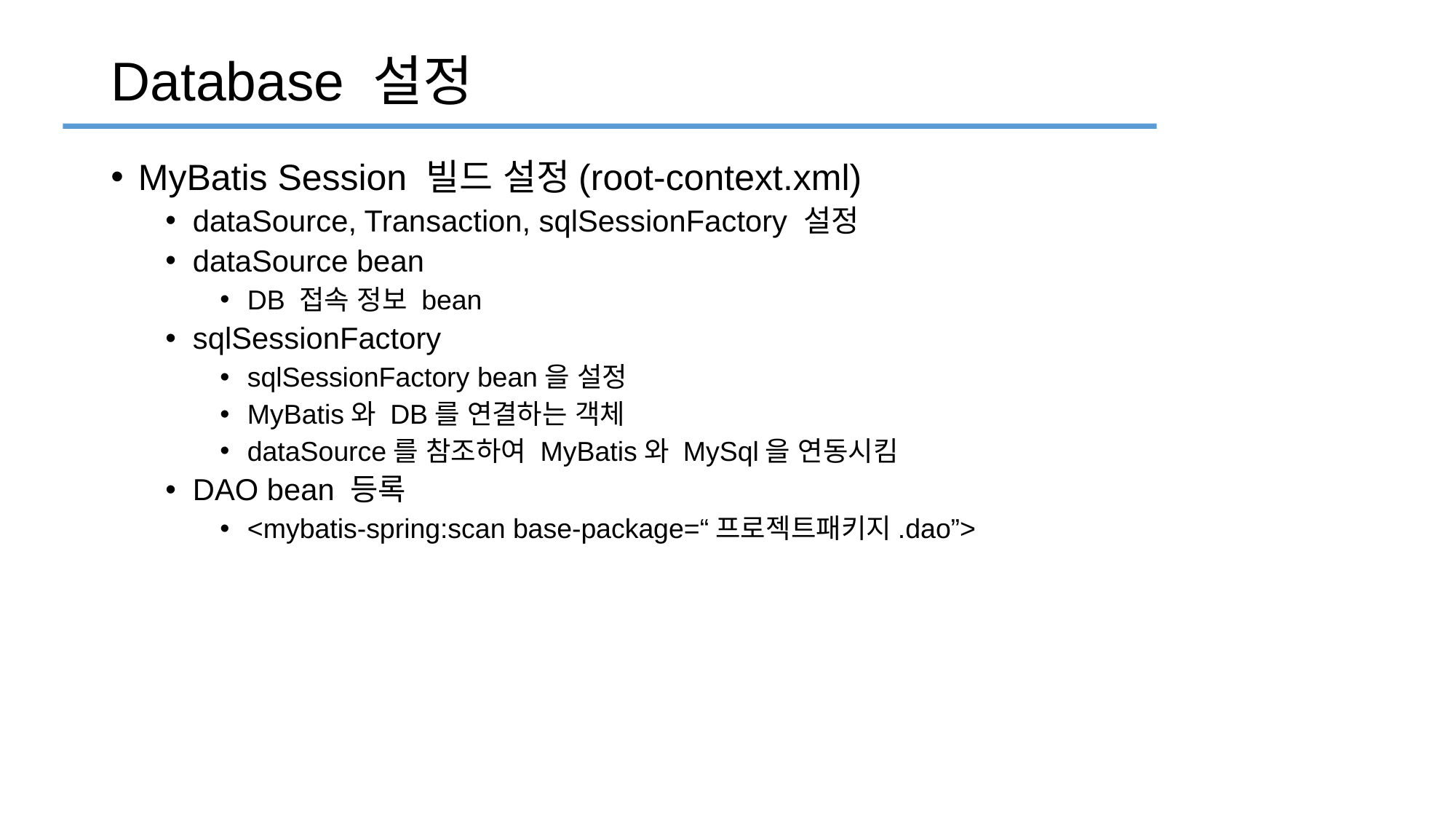

# Database 설정
MyBatis Session 빌드 설정(root-context.xml)
dataSource, Transaction, sqlSessionFactory 설정
dataSource bean
DB 접속 정보 bean
sqlSessionFactory
sqlSessionFactory bean을 설정
MyBatis와 DB를 연결하는 객체
dataSource를 참조하여 MyBatis와 MySql을 연동시킴
DAO bean 등록
<mybatis-spring:scan base-package=“프로젝트패키지.dao”>